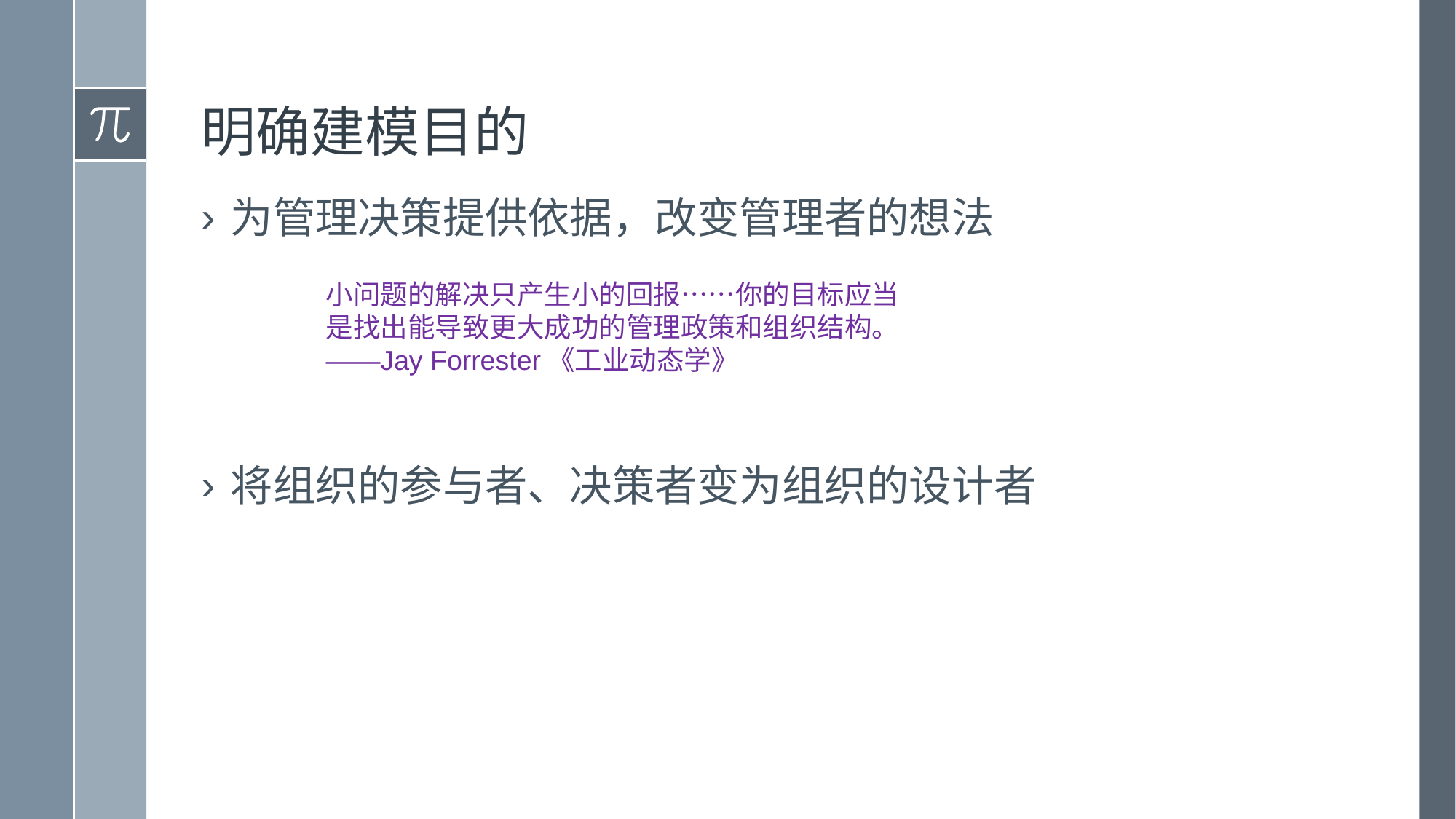

# 明确建模目的
为管理决策提供依据，改变管理者的想法

将组织的参与者、决策者变为组织的设计者
小问题的解决只产生小的回报……你的目标应当是找出能导致更大成功的管理政策和组织结构。
——Jay Forrester《工业动态学》